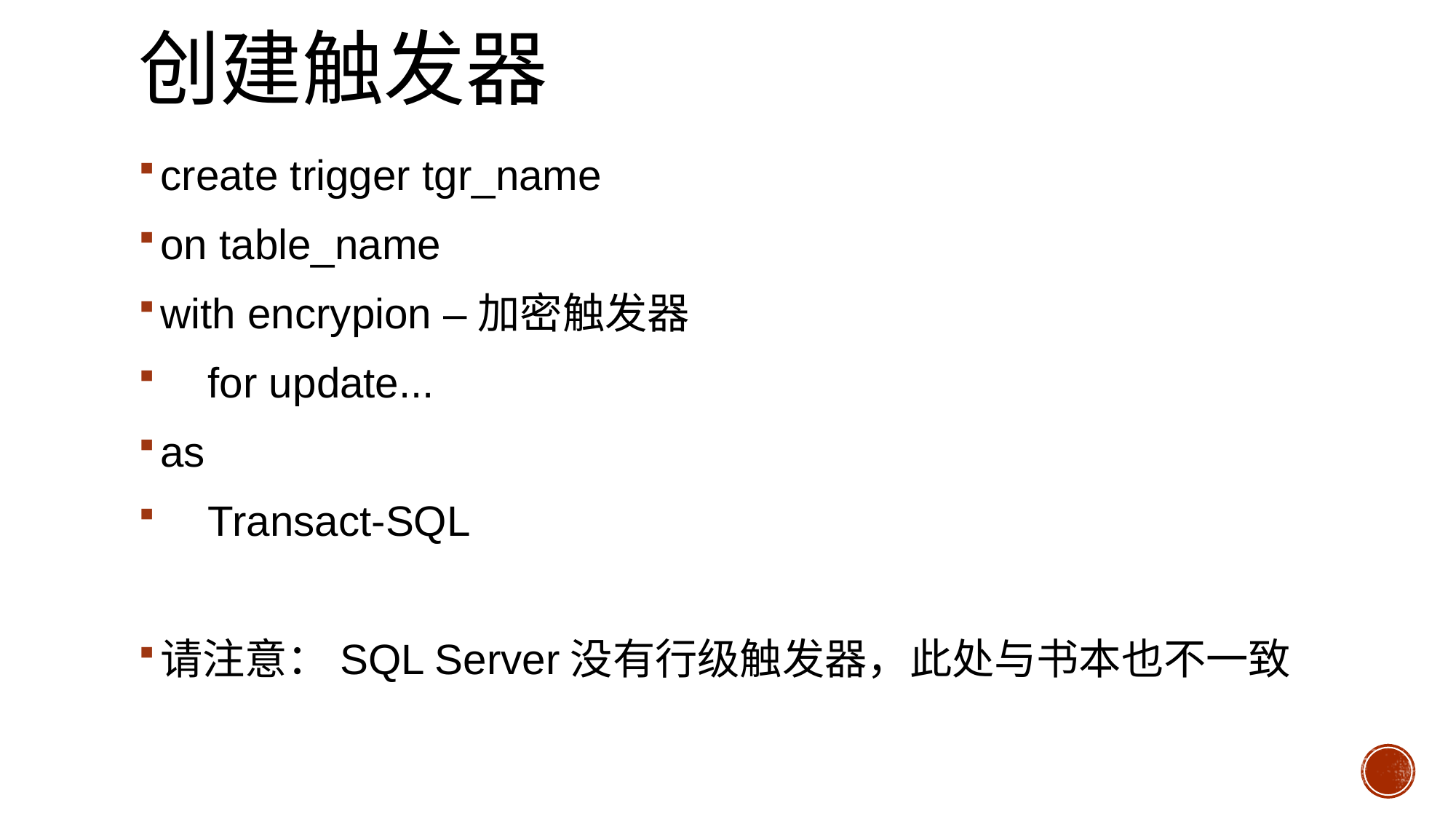

# 创建触发器
create trigger tgr_name
on table_name
with encrypion –加密触发器
    for update...
as
    Transact-SQL

请注意：SQL Server没有行级触发器，此处与书本也不一致
49